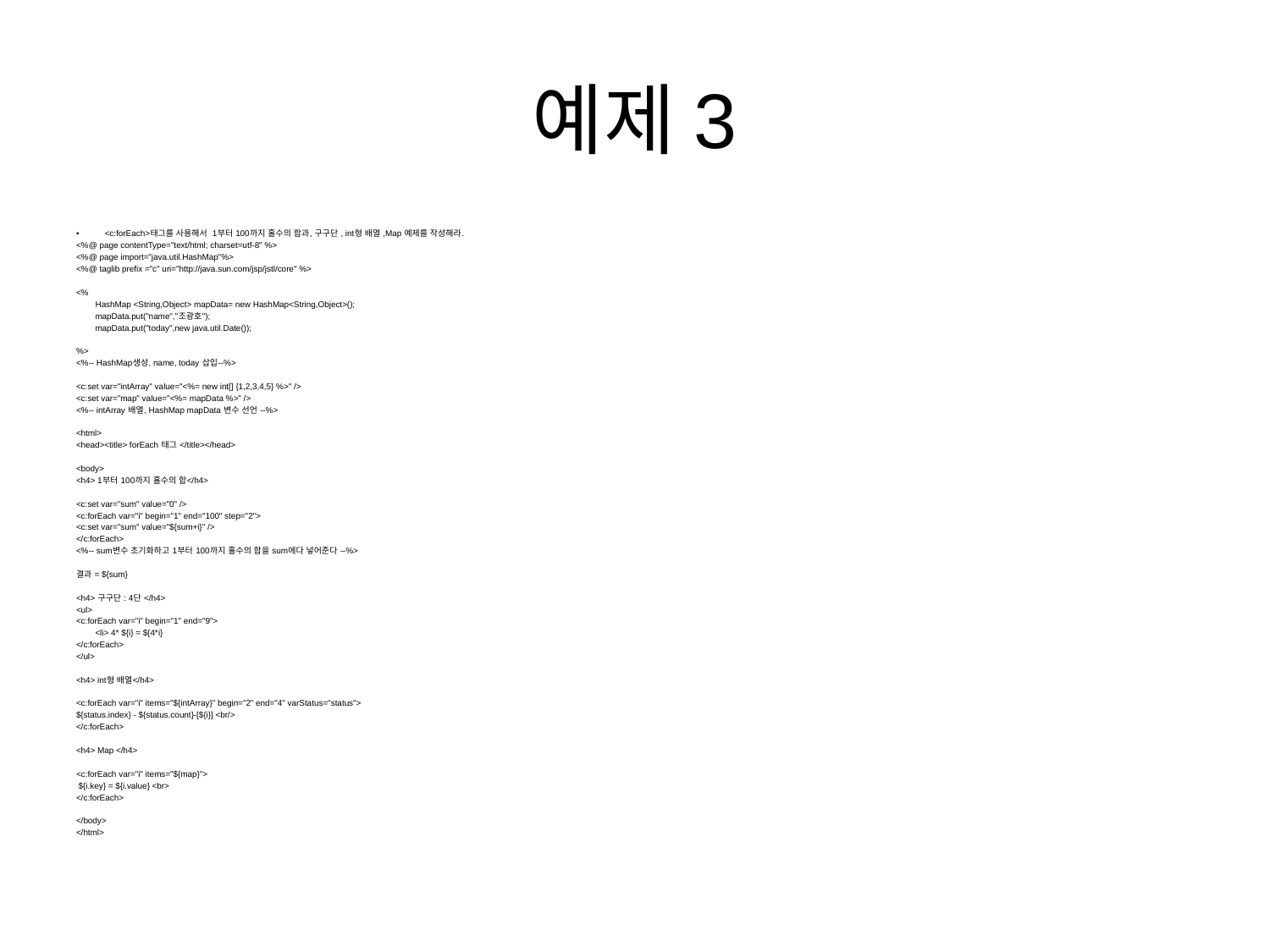

# 예제3
<c:forEach>태그를 사용해서  1부터 100까지 홀수의 합과, 구구단 , int형 배열 ,Map 예제를 작성해라.
<%@ page contentType="text/html; charset=utf-8" %>
<%@ page import="java.util.HashMap"%>
<%@ taglib prefix ="c" uri="http://java.sun.com/jsp/jstl/core" %>

<%
	HashMap <String,Object> mapData= new HashMap<String,Object>();
	mapData.put("name","조광호");
	mapData.put("today",new java.util.Date());

%>
<%-- HashMap생성, name, today 삽입--%>

<c:set var="intArray" value="<%= new int[] {1,2,3,4,5} %>" />
<c:set var="map" value="<%= mapData %>" />
<%-- intArray 배열, HashMap mapData 변수 선언 --%>

<html>
<head><title> forEach 태그 </title></head>

<body>
<h4> 1부터 100까지 홀수의 합</h4>

<c:set var="sum" value="0" />
<c:forEach var="i" begin="1" end="100" step="2">
<c:set var="sum" value="${sum+i}" />
</c:forEach>
<%-- sum변수 초기화하고 1부터 100까지 홀수의 합을 sum에다 넣어준다 --%>

결과 = ${sum}

<h4> 구구단 : 4단 </h4>
<ul>
<c:forEach var="i" begin="1" end="9">
	<li> 4* ${i} = ${4*i}
</c:forEach>
</ul>

<h4> int형 배열</h4>

<c:forEach var="i" items="${intArray}" begin="2" end="4" varStatus="status">
${status.index} - ${status.count}-[${i}] <br/>
</c:forEach>

<h4> Map </h4>

<c:forEach var="i" items="${map}">
 ${i.key} = ${i.value} <br>
</c:forEach>

</body>
</html>